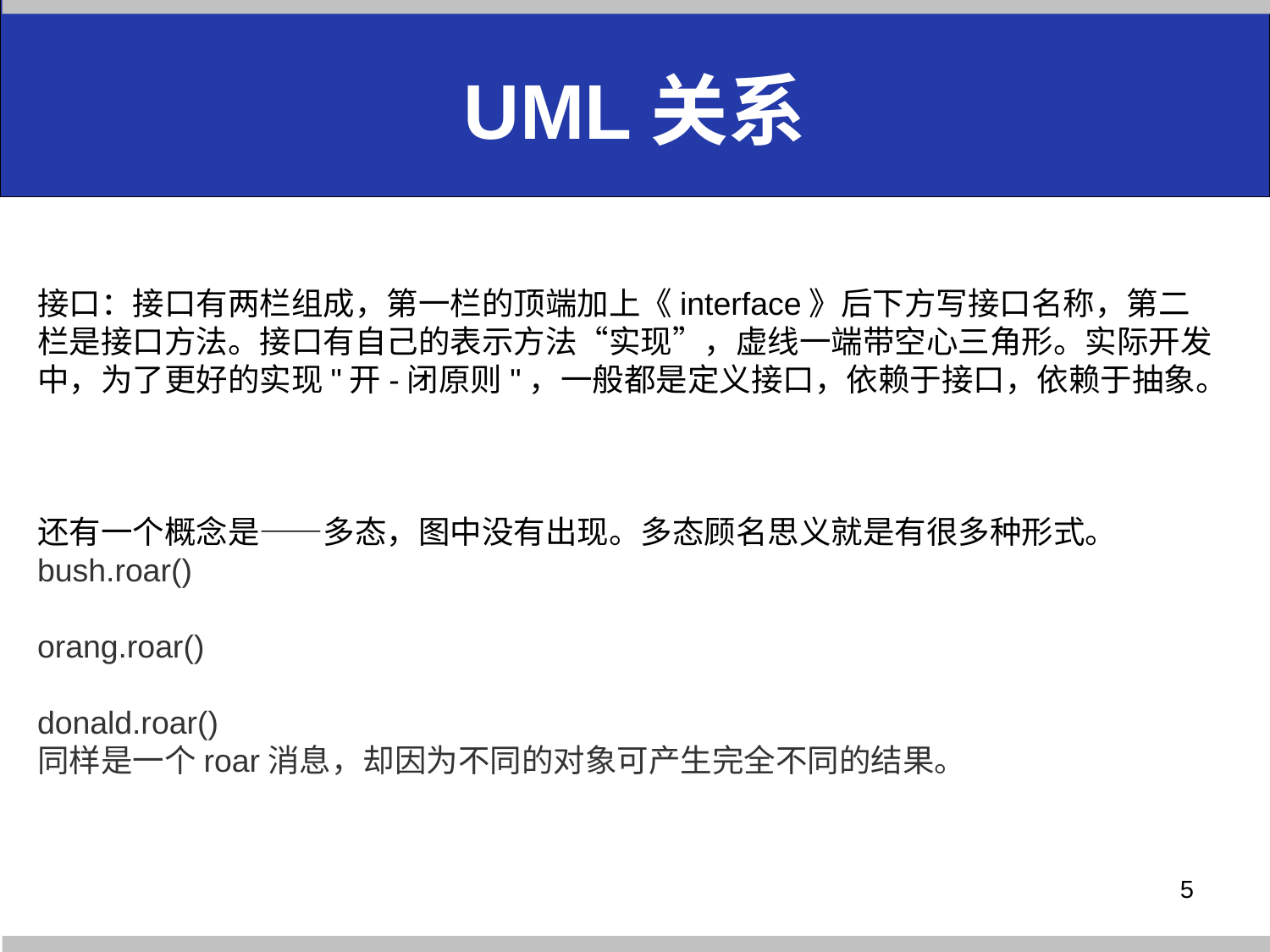

# UML关系
接口：接口有两栏组成，第一栏的顶端加上《interface》后下方写接口名称，第二栏是接口方法。接口有自己的表示方法“实现”，虚线一端带空心三角形。实际开发中，为了更好的实现"开-闭原则"，一般都是定义接口，依赖于接口，依赖于抽象。

还有一个概念是——多态，图中没有出现。多态顾名思义就是有很多种形式。
bush.roar()

orang.roar()

donald.roar()
同样是一个roar消息，却因为不同的对象可产生完全不同的结果。
5